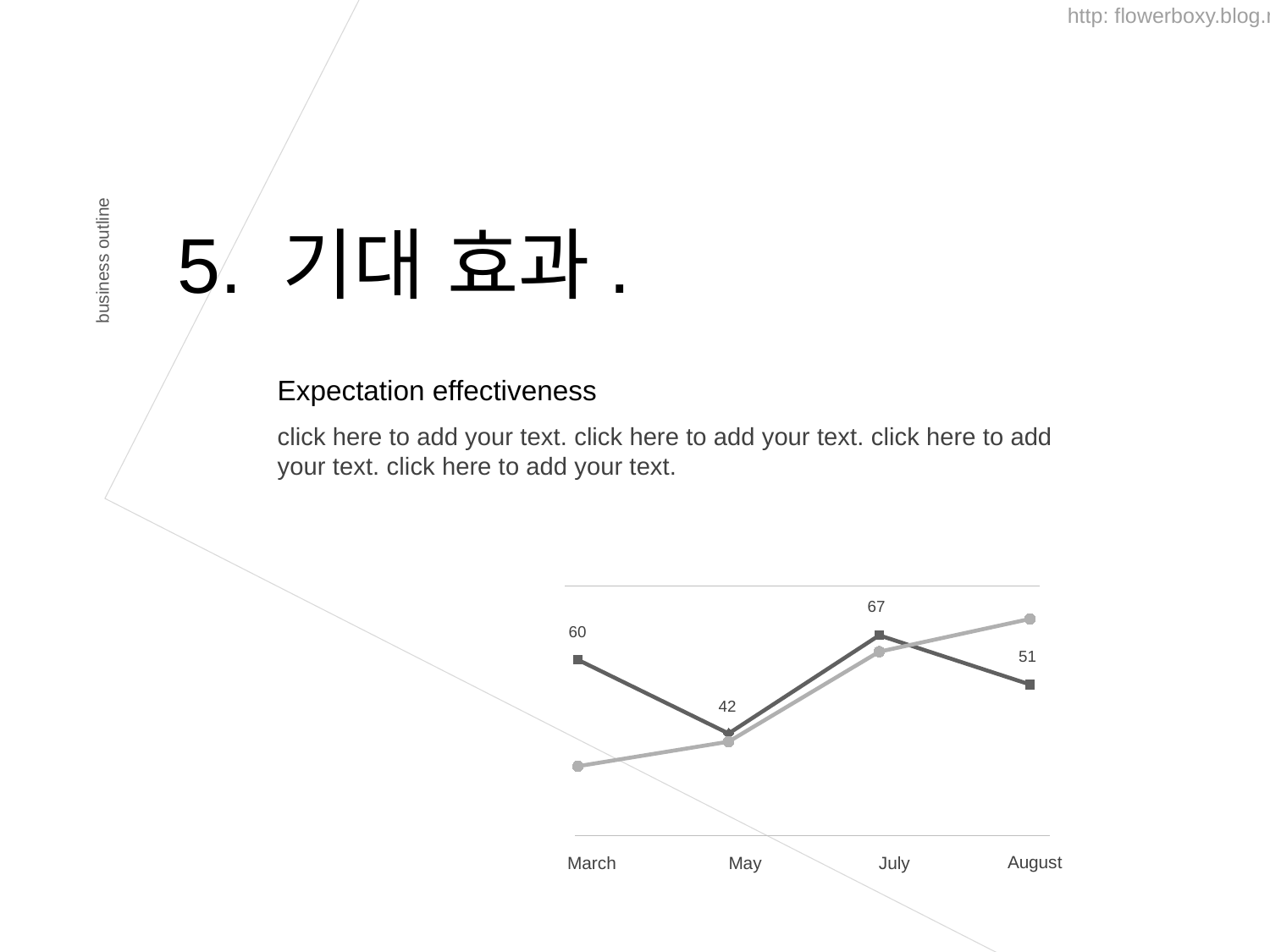

http: flowerboxy.blog.me
business outline
5. 기대 효과.
Expectation effectiveness
click here to add your text. click here to add your text. click here to add your text. click here to add your text.

### Chart

| Category | 서울 | 부산 |
|---|---|---|
| March | 60.0 | 34.0 |
| May | 42.0 | 40.0 |
| July | 66.0 | 62.0 |
| September | 54.0 | 70.0 |
67

60

51

42

August

March

May

July